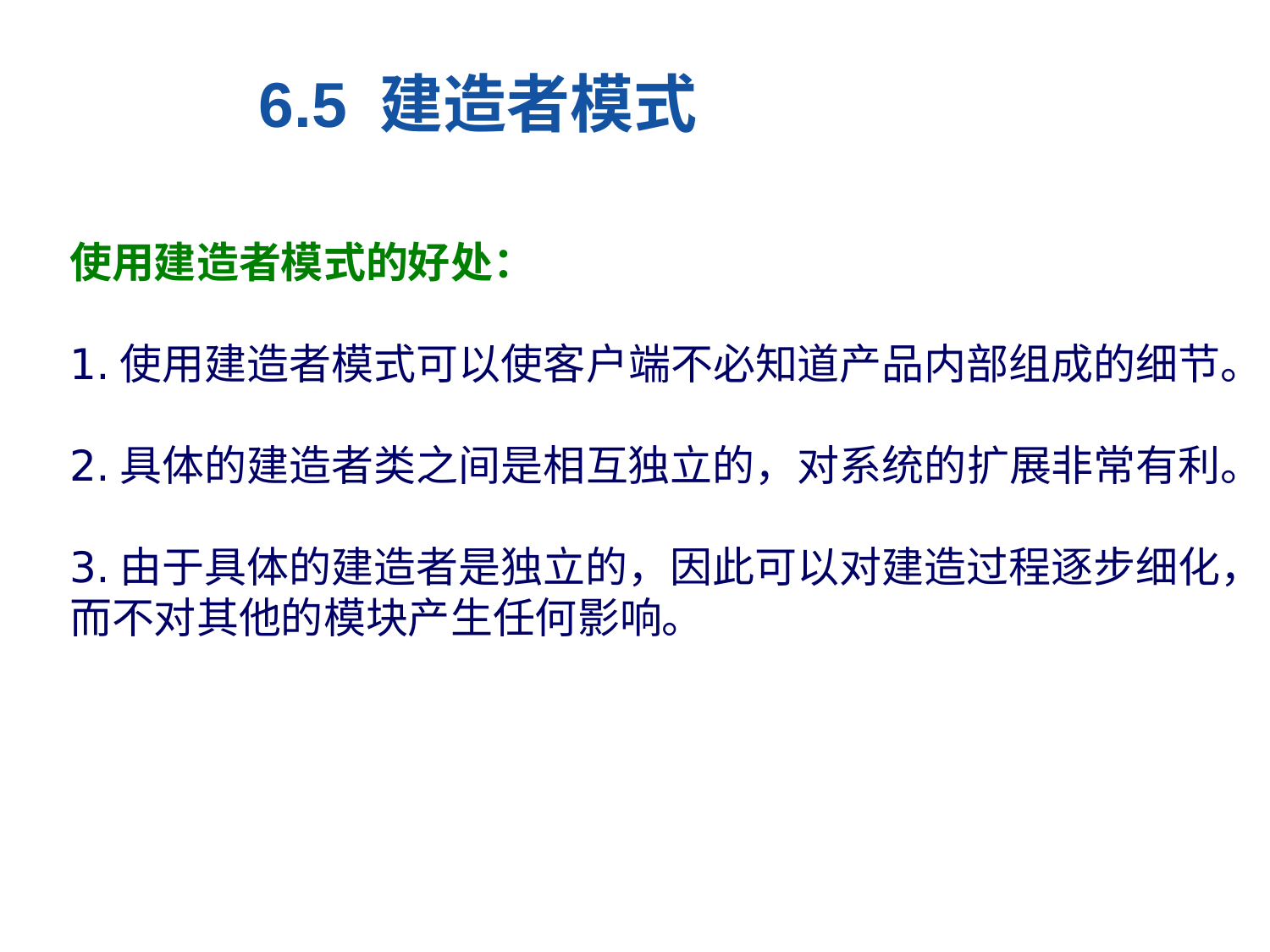

6.5 建造者模式
使用建造者模式的好处：

1.使用建造者模式可以使客户端不必知道产品内部组成的细节。

2.具体的建造者类之间是相互独立的，对系统的扩展非常有利。

3.由于具体的建造者是独立的，因此可以对建造过程逐步细化，而不对其他的模块产生任何影响。